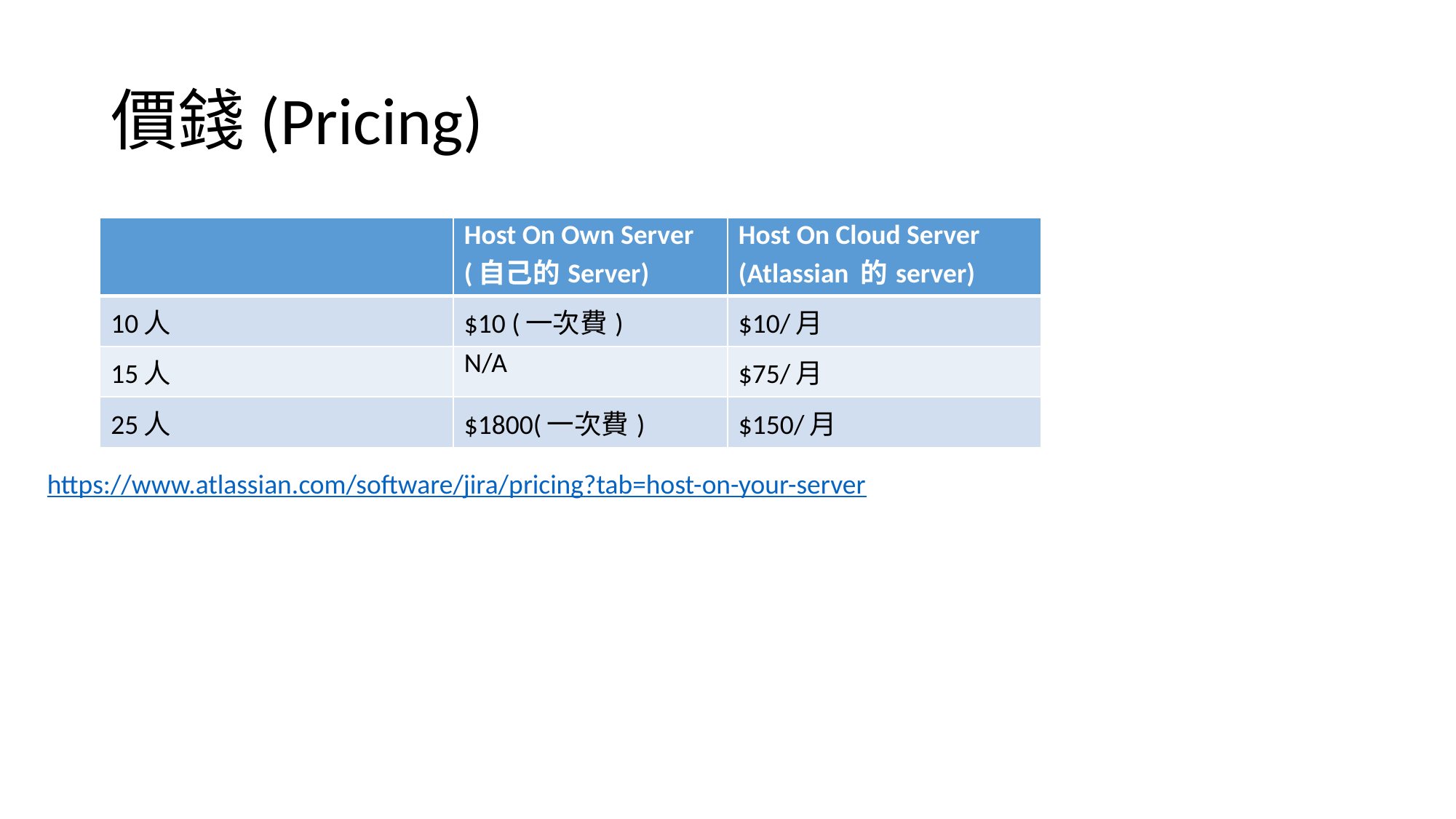

# 價錢(Pricing)
|  | Host On Own Server (自己的Server) | Host On Cloud Server (Atlassian 的server) |
| --- | --- | --- |
| 10人 | $10 (一次費) | $10/月 |
| 15人 | N/A | $75/月 |
| 25人 | $1800(一次費) | $150/月 |
https://www.atlassian.com/software/jira/pricing?tab=host-on-your-server